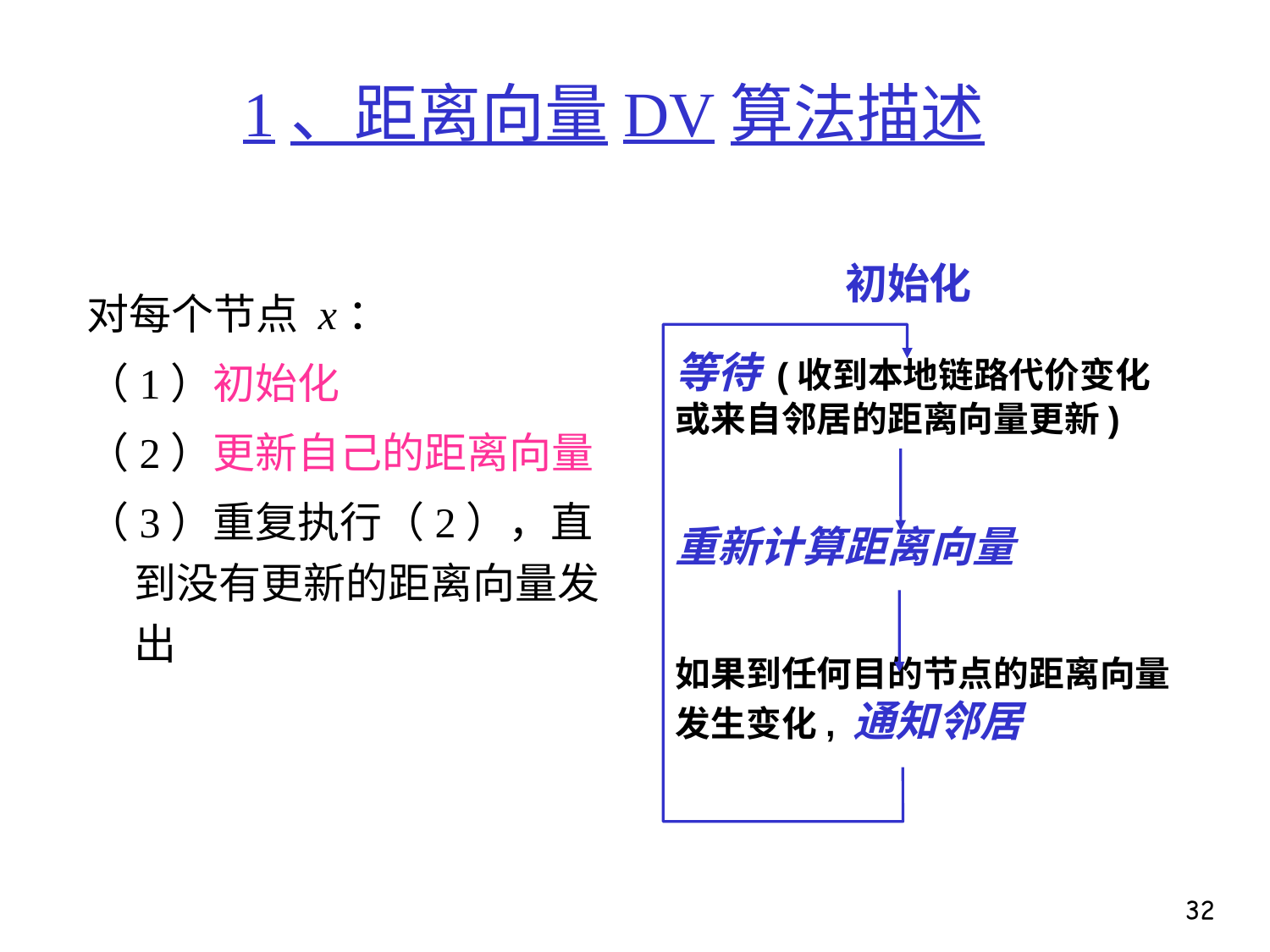

# 1、距离向量DV算法描述
初始化

等待 (收到本地链路代价变化或来自邻居的距离向量更新)

重新计算距离向量

如果到任何目的节点的距离向量发生变化, 通知邻居

对每个节点 x：
（1）初始化
（2）更新自己的距离向量
（3）重复执行（2），直到没有更新的距离向量发出

32